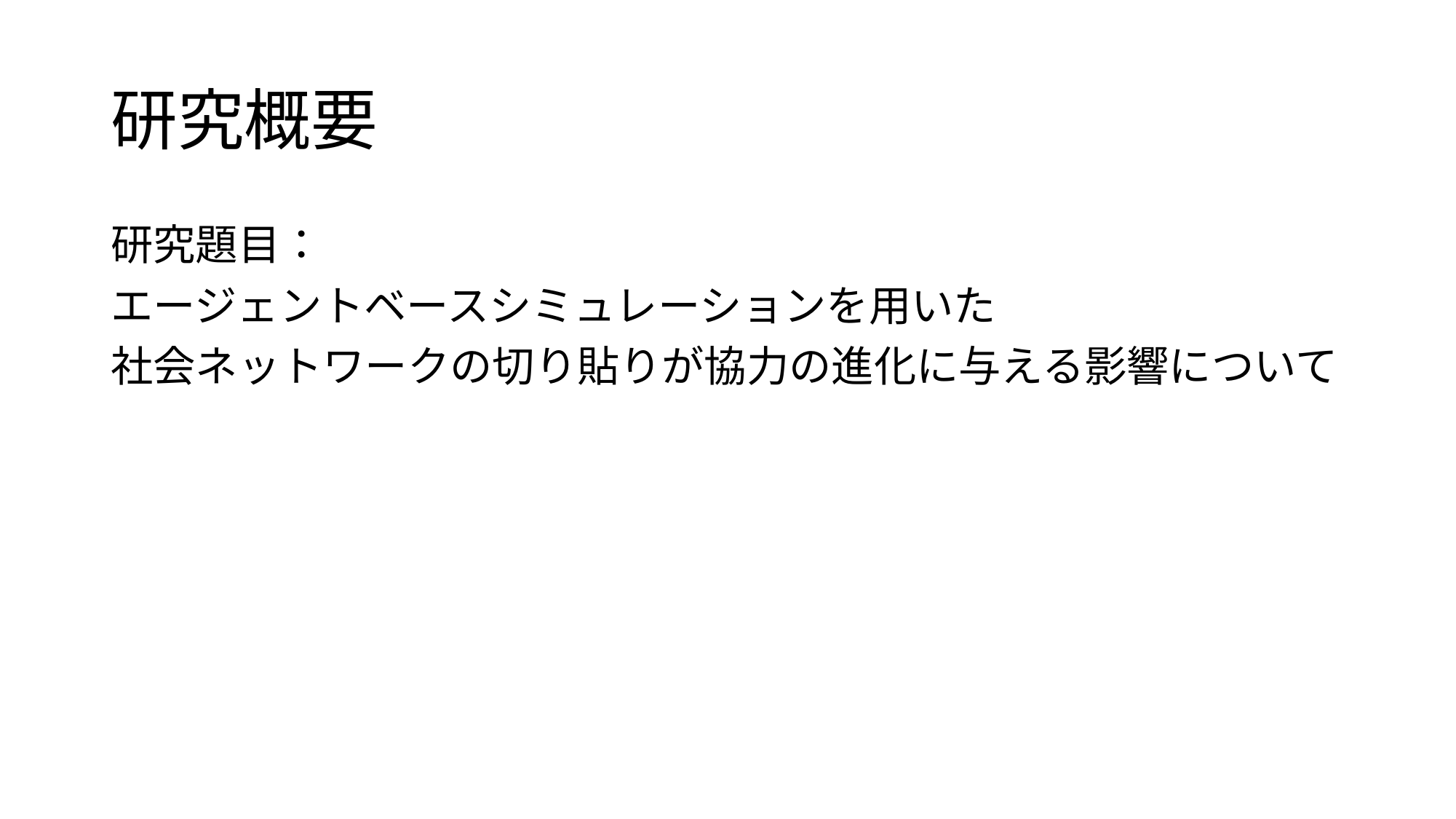

# 研究概要
研究題目：
エージェントベースシミュレーションを用いた
社会ネットワークの切り貼りが協力の進化に与える影響について